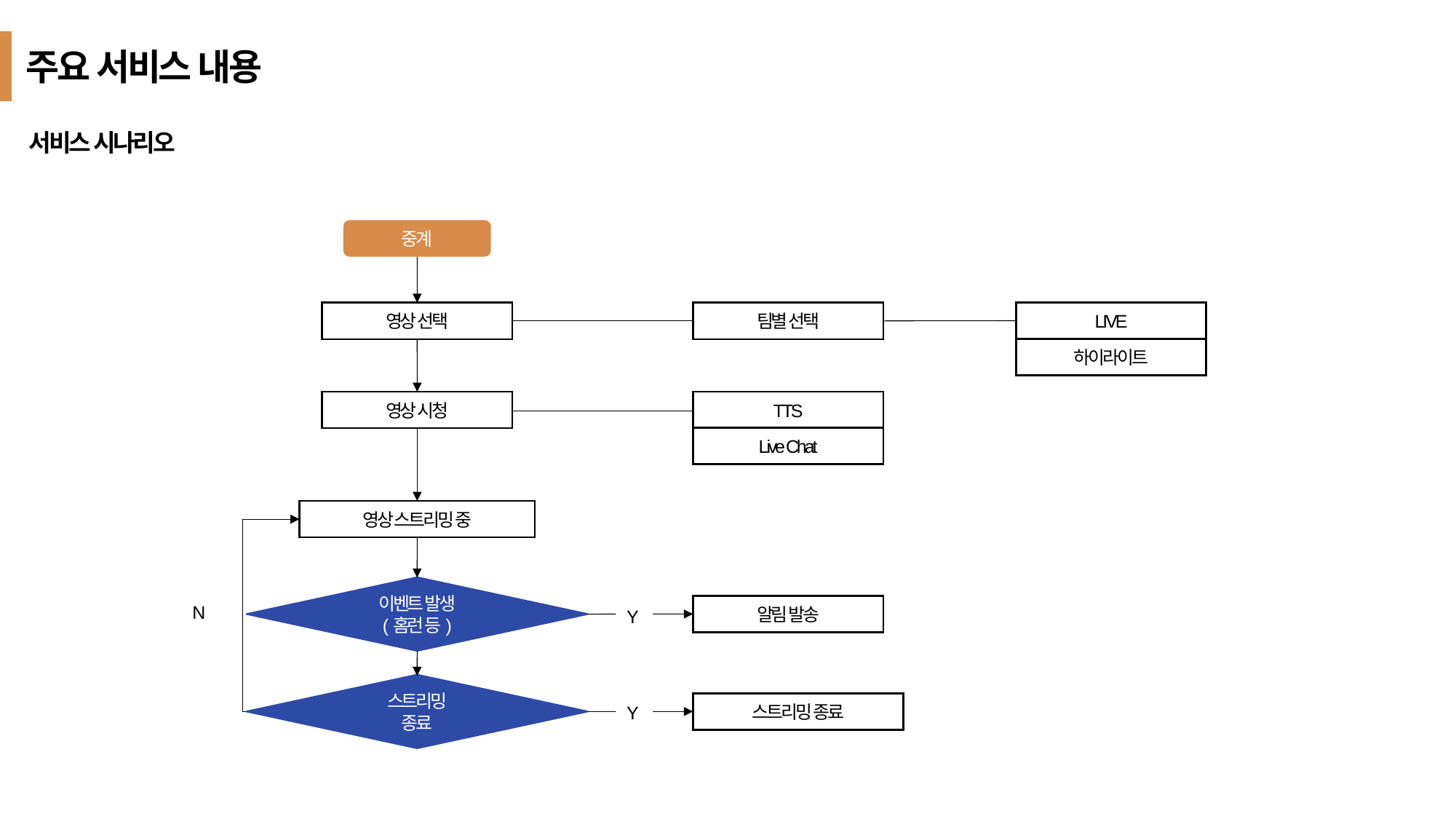

주요 서비스 내용
서비스 시나리오
중계
LIVE
팀별 선택
영상 선택
하이라이트
영상 시청
TTS
Live Chat
영상 스트리밍 중
이벤트 발생
(홈런 등)
알림 발송
N
Y
스트리밍
종료
스트리밍 종료
Y